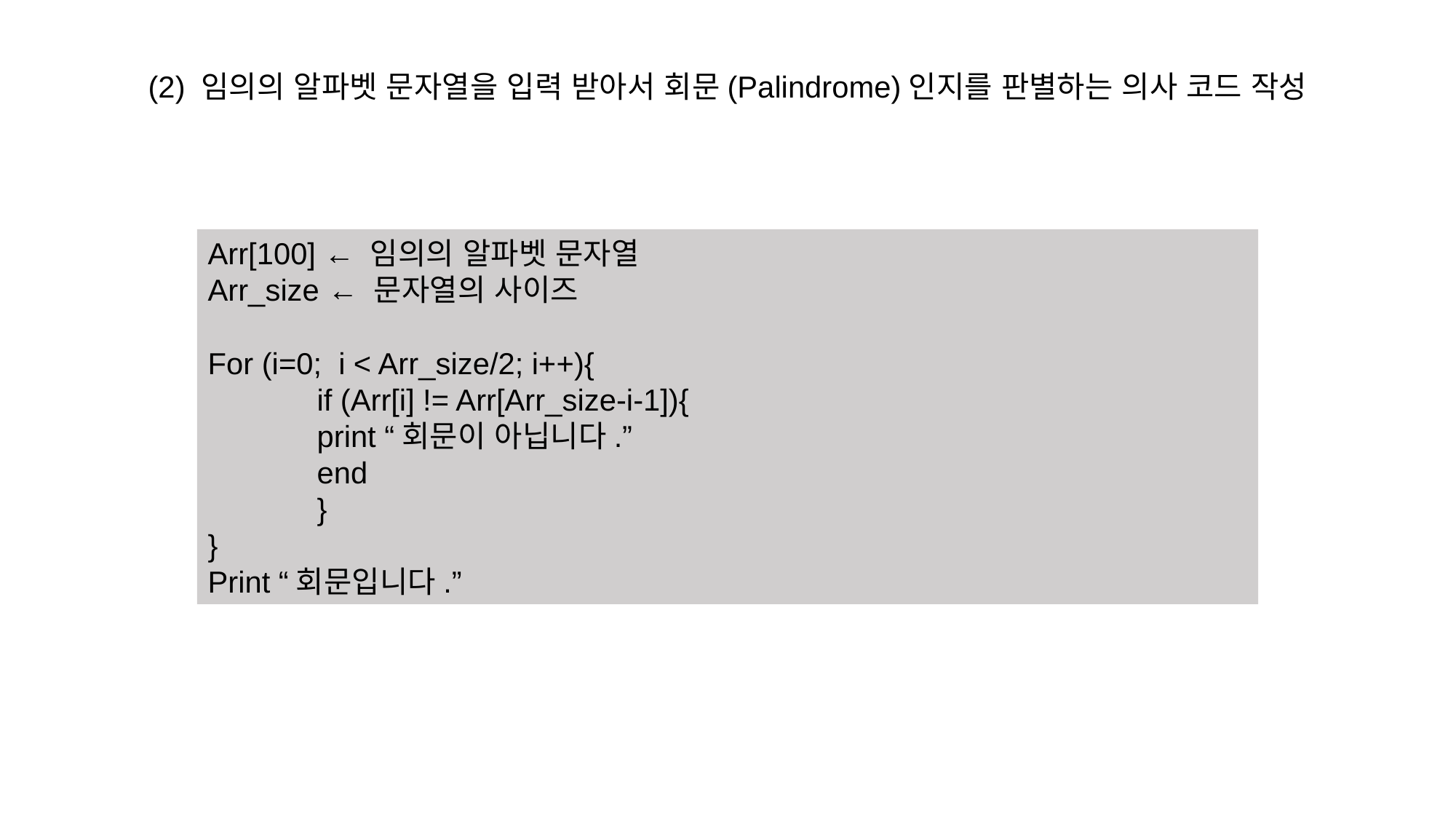

# (2) 임의의 알파벳 문자열을 입력 받아서 회문(Palindrome)인지를 판별하는 의사 코드 작성
Arr[100] ← 임의의 알파벳 문자열
Arr_size ← 문자열의 사이즈

For (i=0;  i < Arr_size/2; i++){
	if (Arr[i] != Arr[Arr_size-i-1]){
	print “회문이 아닙니다.”
	end
	}
}
Print “회문입니다.”